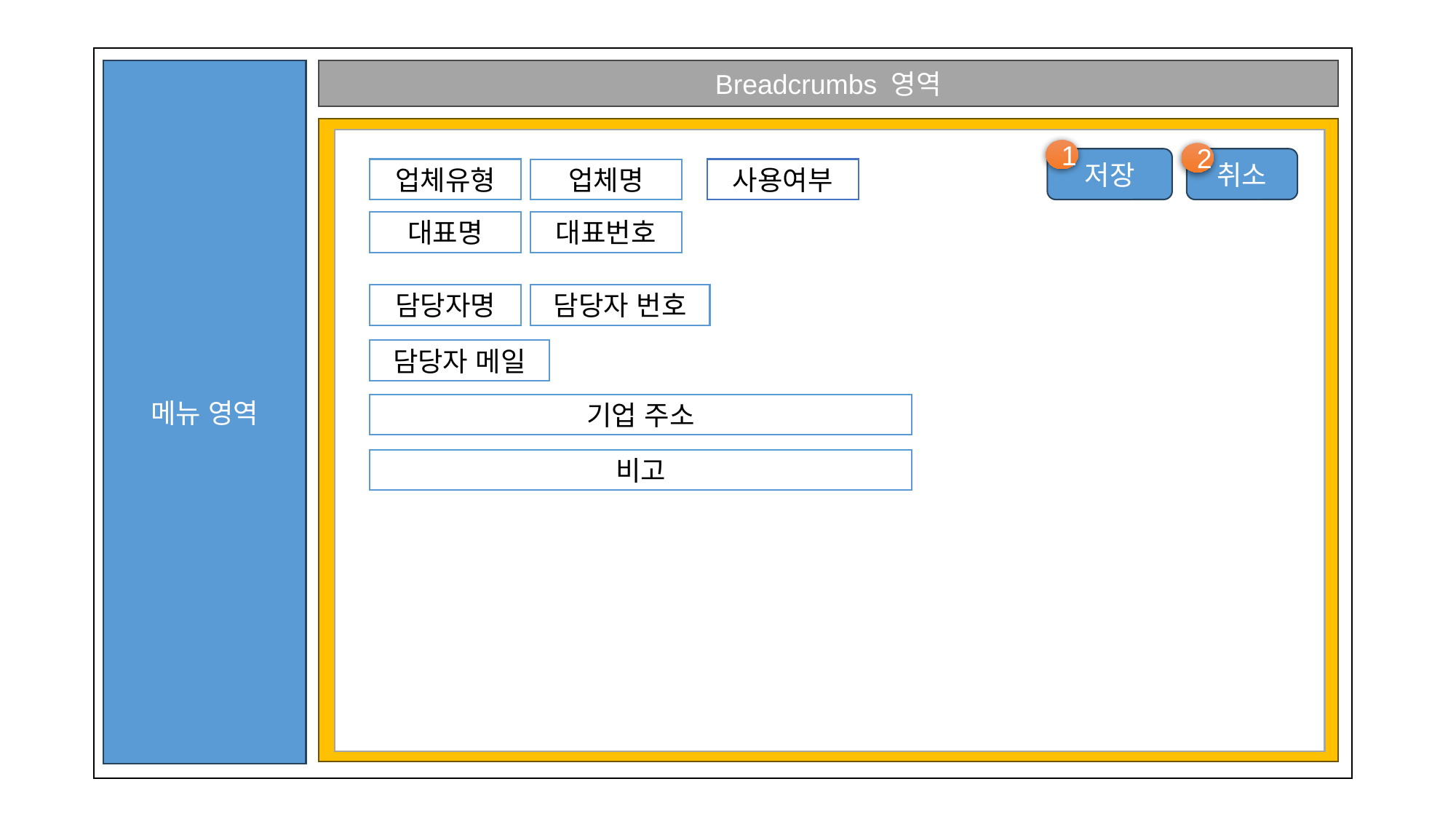

메뉴 영역
Breadcrumbs 영역
Content영역

1
2
저장
취소
업체유형
사용여부
업체명
대표번호
대표명
담당자 번호
담당자명
담당자 메일
기업 주소
비고